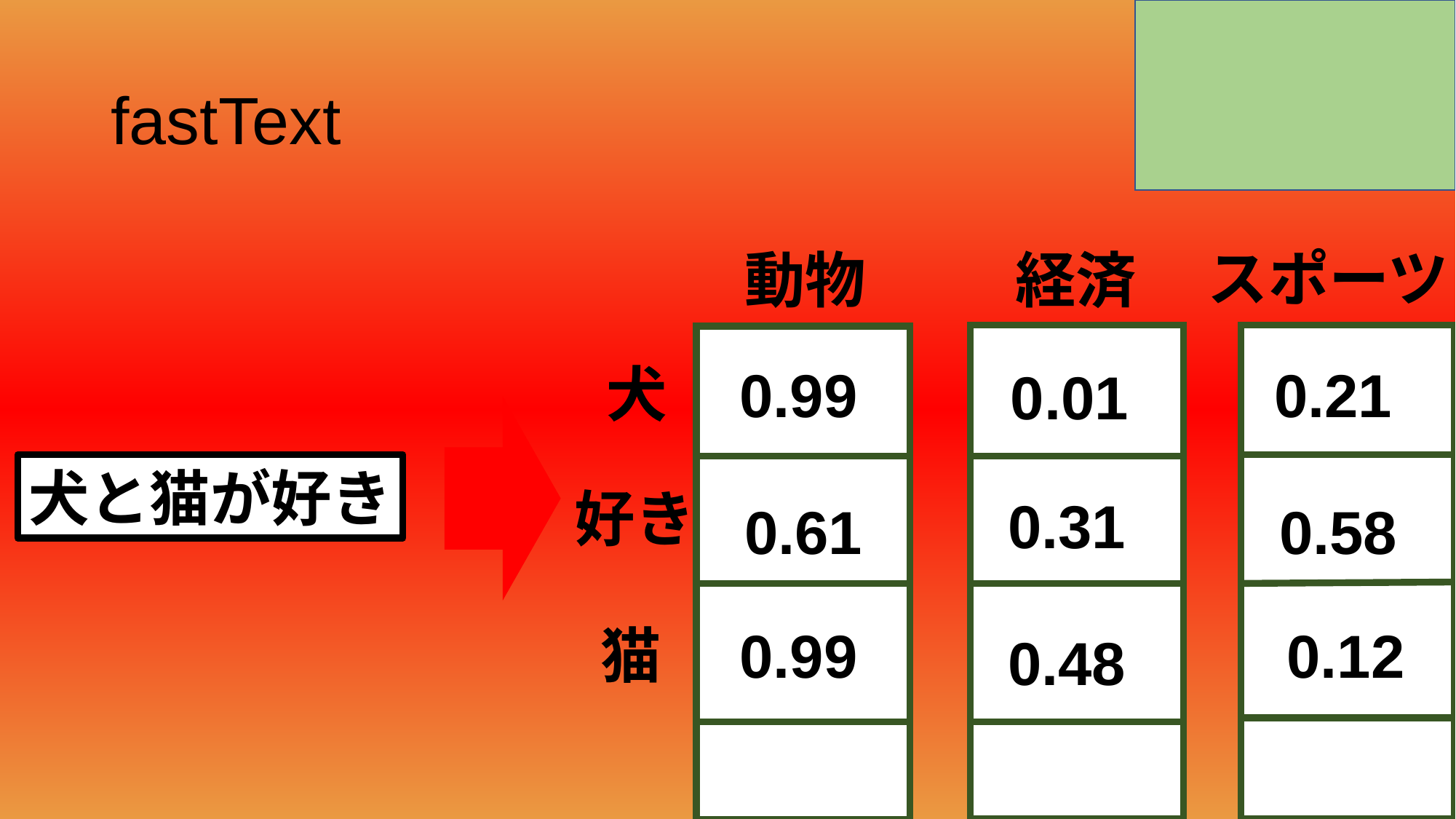

# fastText
スポーツ
動物
経済

犬
0.99
0.21
0.01

犬と猫が好き
好き
0.31
0.61
0.58
猫
0.99
0.12
0.48